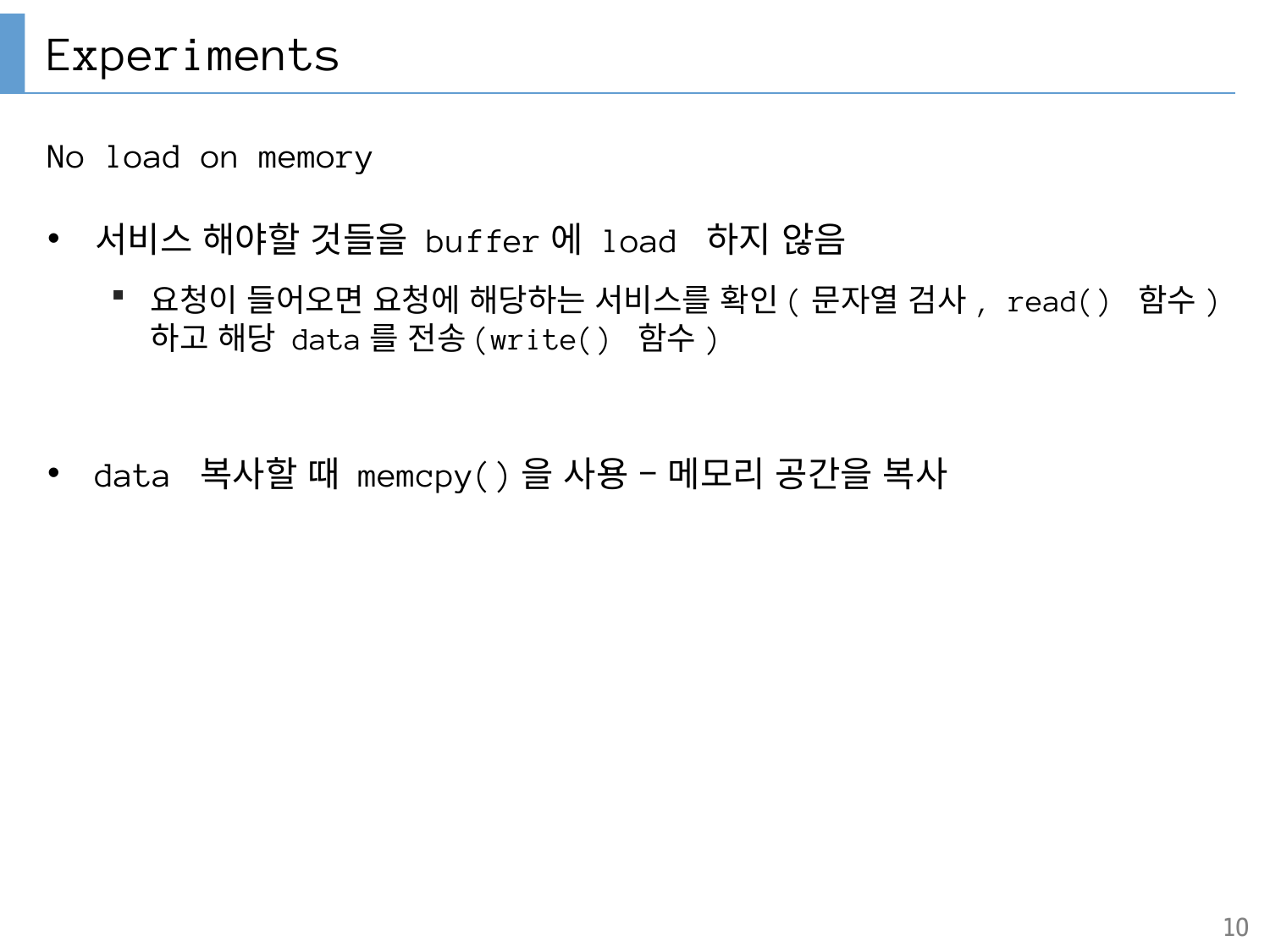

# Experiments
No load on memory
서비스 해야할 것들을 buffer에 load 하지 않음
요청이 들어오면 요청에 해당하는 서비스를 확인(문자열 검사, read() 함수)하고 해당 data를 전송(write() 함수)

data 복사할 때 memcpy()을 사용 – 메모리 공간을 복사